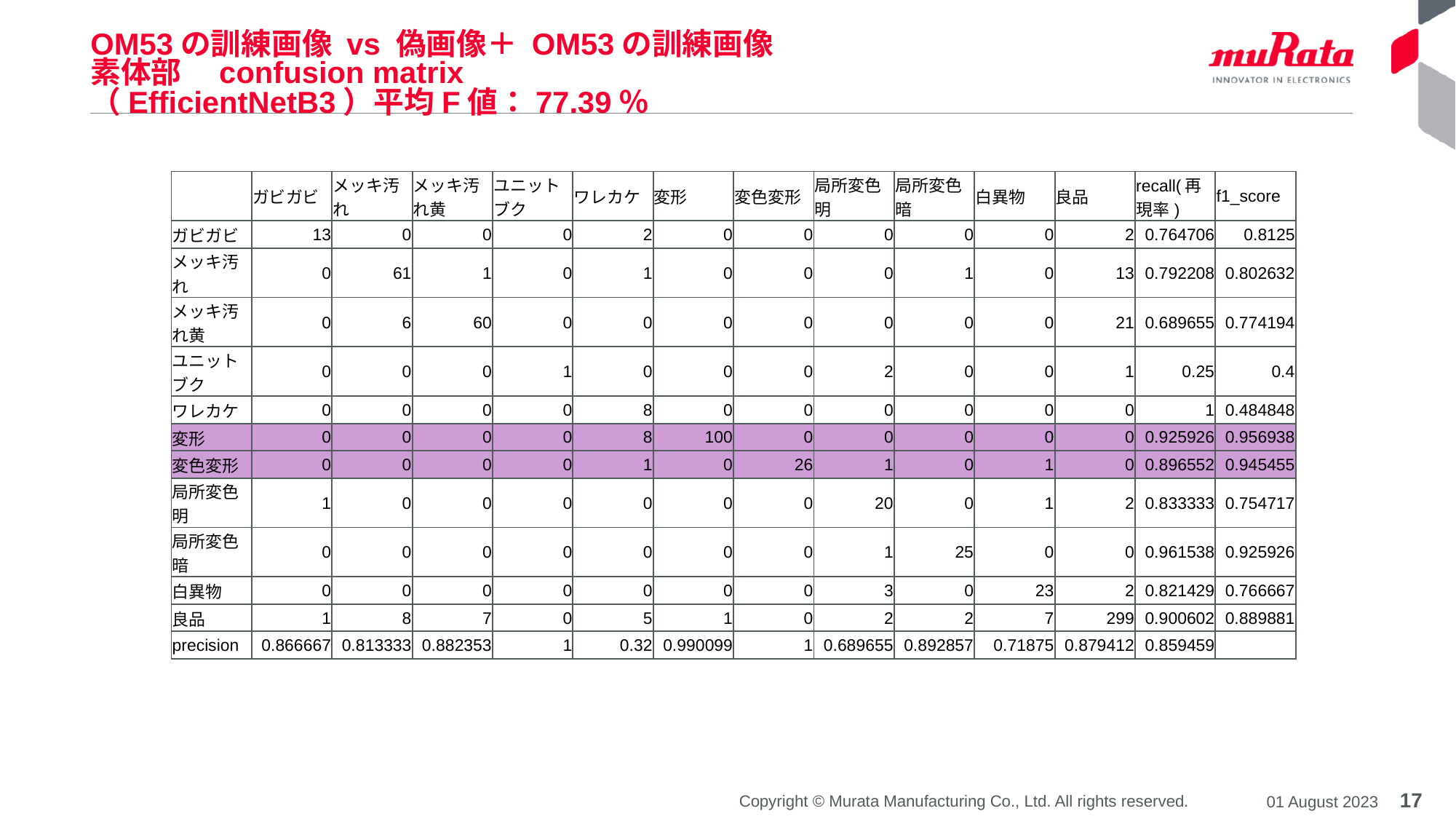

# OM53の訓練画像 vs 偽画像＋ OM53の訓練画像 素体部　confusion matrix　 （EfficientNetB3）平均F値：77.39％
|  | ガビガビ | メッキ汚れ | メッキ汚れ黄 | ユニットブク | ワレカケ | 変形 | 変色変形 | 局所変色明 | 局所変色暗 | 白異物 | 良品 | recall(再現率) | f1\_score |
| --- | --- | --- | --- | --- | --- | --- | --- | --- | --- | --- | --- | --- | --- |
| ガビガビ | 13 | 0 | 0 | 0 | 2 | 0 | 0 | 0 | 0 | 0 | 2 | 0.764706 | 0.8125 |
| メッキ汚れ | 0 | 61 | 1 | 0 | 1 | 0 | 0 | 0 | 1 | 0 | 13 | 0.792208 | 0.802632 |
| メッキ汚れ黄 | 0 | 6 | 60 | 0 | 0 | 0 | 0 | 0 | 0 | 0 | 21 | 0.689655 | 0.774194 |
| ユニットブク | 0 | 0 | 0 | 1 | 0 | 0 | 0 | 2 | 0 | 0 | 1 | 0.25 | 0.4 |
| ワレカケ | 0 | 0 | 0 | 0 | 8 | 0 | 0 | 0 | 0 | 0 | 0 | 1 | 0.484848 |
| 変形 | 0 | 0 | 0 | 0 | 8 | 100 | 0 | 0 | 0 | 0 | 0 | 0.925926 | 0.956938 |
| 変色変形 | 0 | 0 | 0 | 0 | 1 | 0 | 26 | 1 | 0 | 1 | 0 | 0.896552 | 0.945455 |
| 局所変色明 | 1 | 0 | 0 | 0 | 0 | 0 | 0 | 20 | 0 | 1 | 2 | 0.833333 | 0.754717 |
| 局所変色暗 | 0 | 0 | 0 | 0 | 0 | 0 | 0 | 1 | 25 | 0 | 0 | 0.961538 | 0.925926 |
| 白異物 | 0 | 0 | 0 | 0 | 0 | 0 | 0 | 3 | 0 | 23 | 2 | 0.821429 | 0.766667 |
| 良品 | 1 | 8 | 7 | 0 | 5 | 1 | 0 | 2 | 2 | 7 | 299 | 0.900602 | 0.889881 |
| precision | 0.866667 | 0.813333 | 0.882353 | 1 | 0.32 | 0.990099 | 1 | 0.689655 | 0.892857 | 0.71875 | 0.879412 | 0.859459 |  |